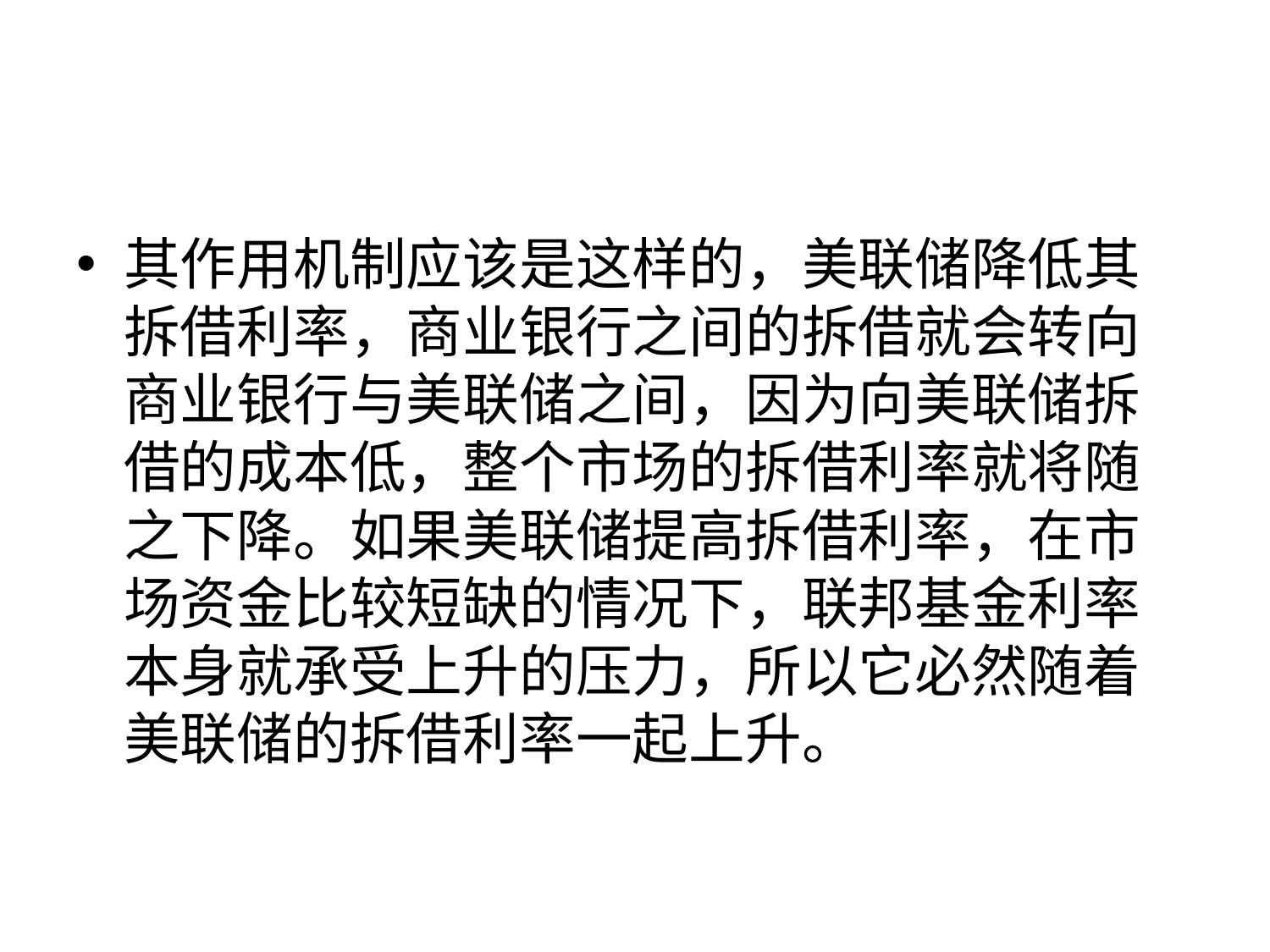

#
其作用机制应该是这样的，美联储降低其拆借利率，商业银行之间的拆借就会转向商业银行与美联储之间，因为向美联储拆借的成本低，整个市场的拆借利率就将随之下降。如果美联储提高拆借利率，在市场资金比较短缺的情况下，联邦基金利率本身就承受上升的压力，所以它必然随着美联储的拆借利率一起上升。